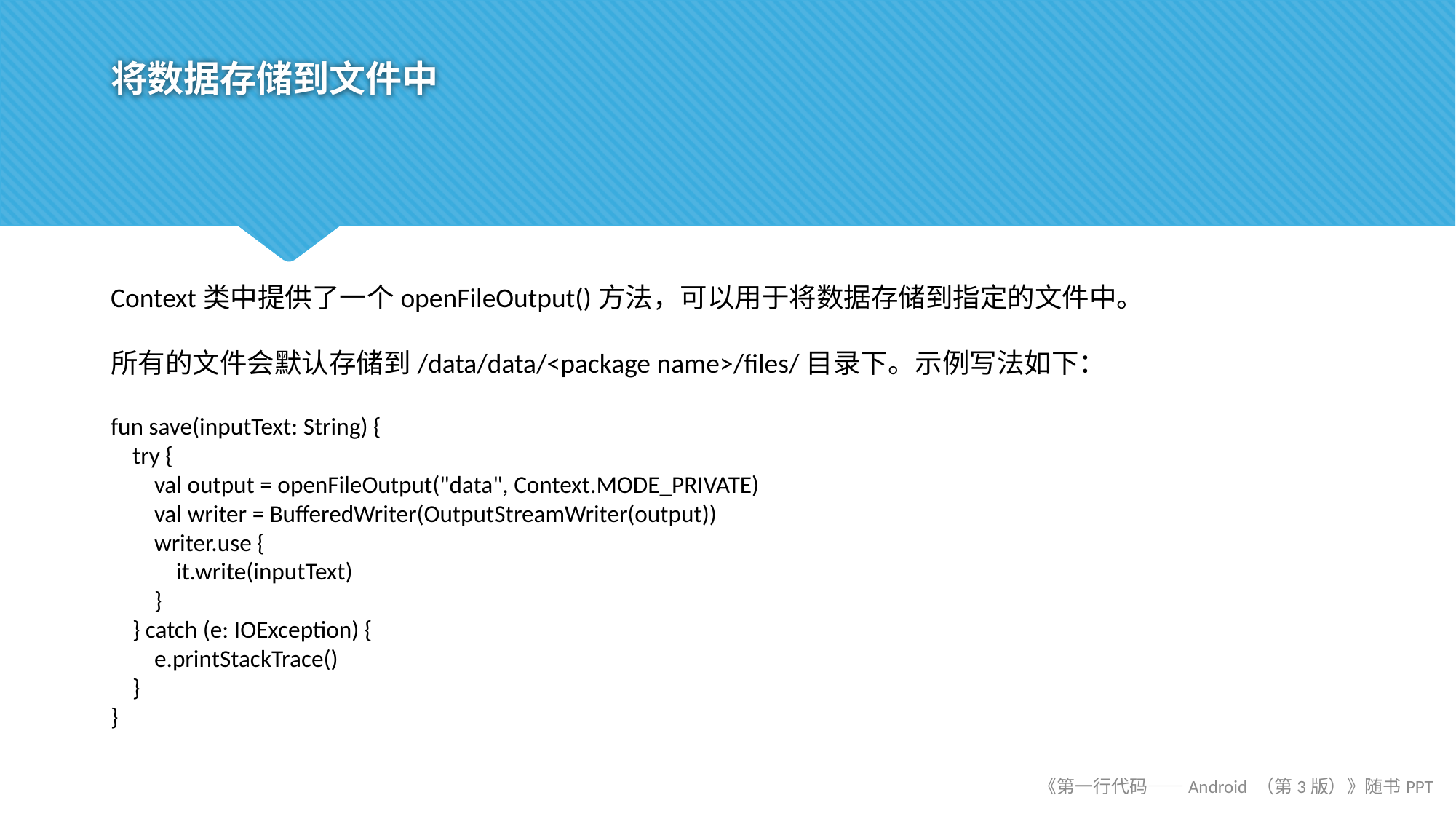

# 将数据存储到文件中
Context类中提供了一个openFileOutput()方法，可以用于将数据存储到指定的文件中。

所有的文件会默认存储到/data/data/<package name>/files/目录下。示例写法如下：
fun save(inputText: String) {
    try {
        val output = openFileOutput("data", Context.MODE_PRIVATE)
        val writer = BufferedWriter(OutputStreamWriter(output))
        writer.use {
            it.write(inputText)
        }
    } catch (e: IOException) {
        e.printStackTrace()
    }
}